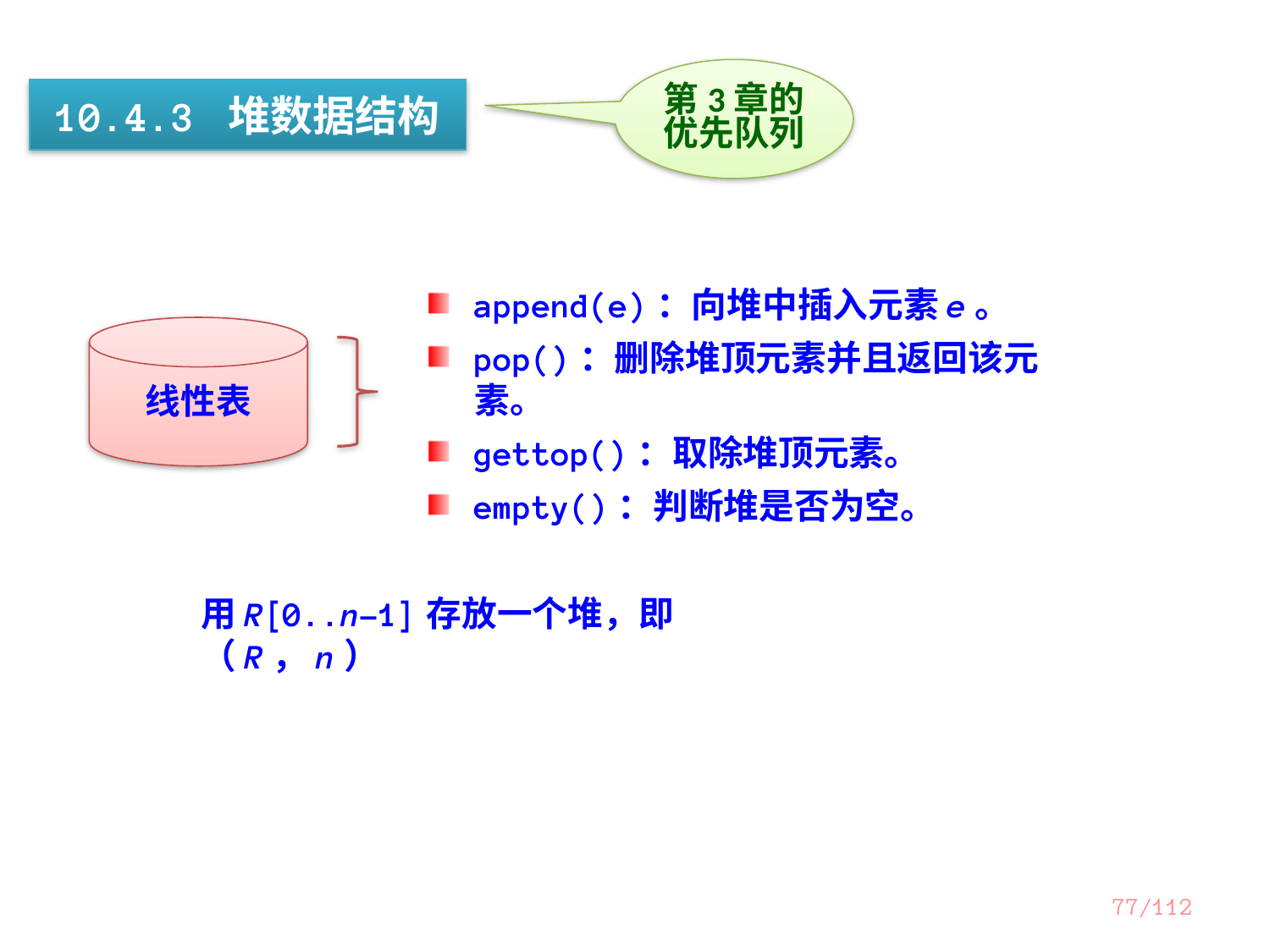

第3章的优先队列
10.4.3 堆数据结构
append(e)：向堆中插入元素e。
pop()：删除堆顶元素并且返回该元素。
gettop()：取除堆顶元素。
empty()：判断堆是否为空。
线性表

用R[0..n-1]存放一个堆，即（R，n）
77/112